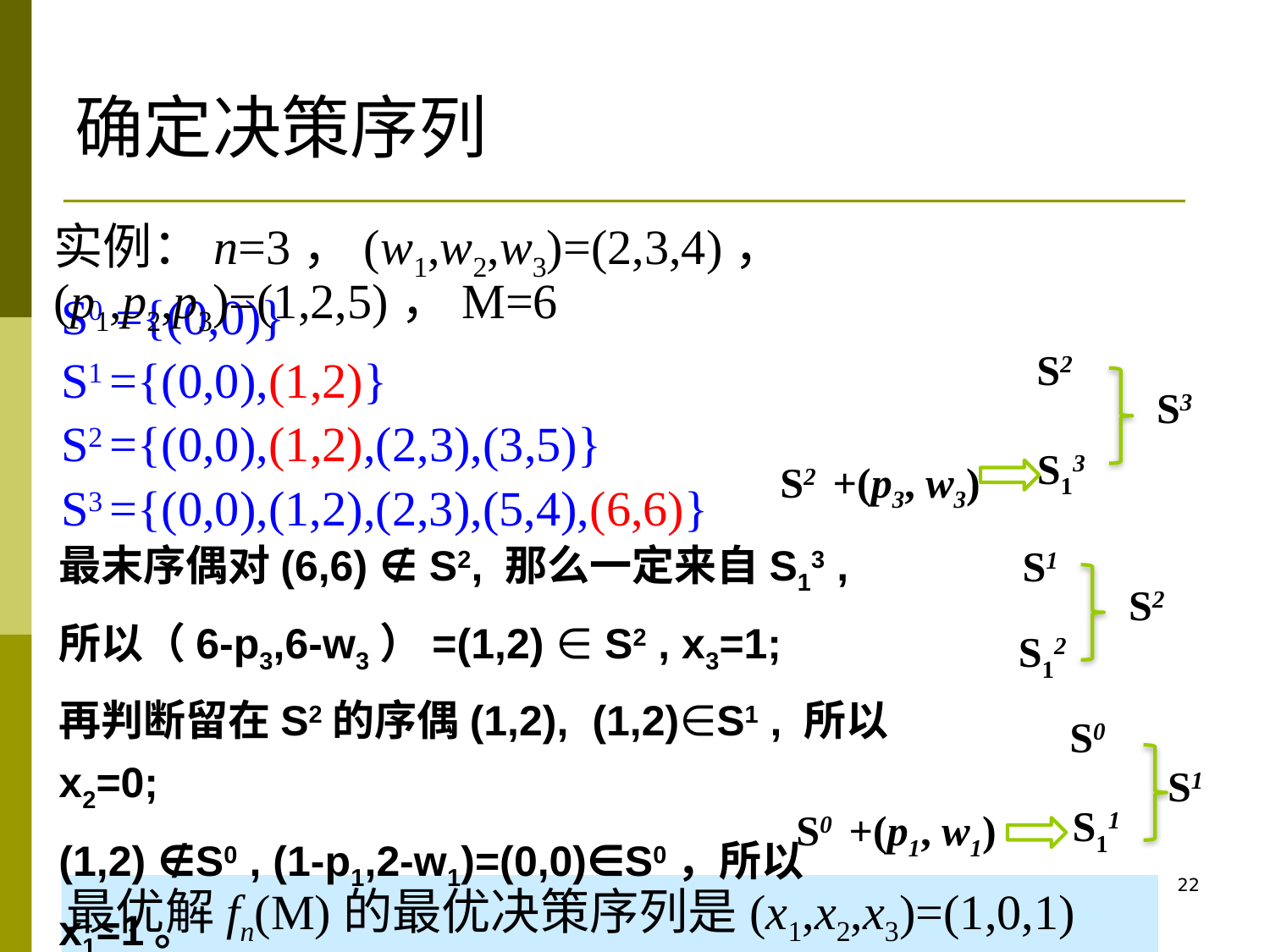

# 确定决策序列
实例：n=3，(w1,w2,w3)=(2,3,4)，(p1,p2,p3)=(1,2,5)，M=6
S0 ={(0,0)}
S1 ={(0,0),(1,2)}
S2 ={(0,0),(1,2),(2,3),(3,5)}
S3 ={(0,0),(1,2),(2,3),(5,4),(6,6)}
S2

S3
S13
S2  +(p3, w3)

最末序偶对(6,6) ∉ S2, 那么一定来自S13 ,
所以（6-p3,6-w3）=(1,2) ∈ S2 , x3=1;
再判断留在S2的序偶(1,2),  (1,2)∈S1 , 所以x2=0;
(1,2) ∉S0 , (1-p1,2-w1)=(0,0)∈S0，所以x1=1。
S1

S2
S12
S0

S1
S11
S0  +(p1, w1)

22
最优解fn(M)的最优决策序列是(x1,x2,x3)=(1,0,1)